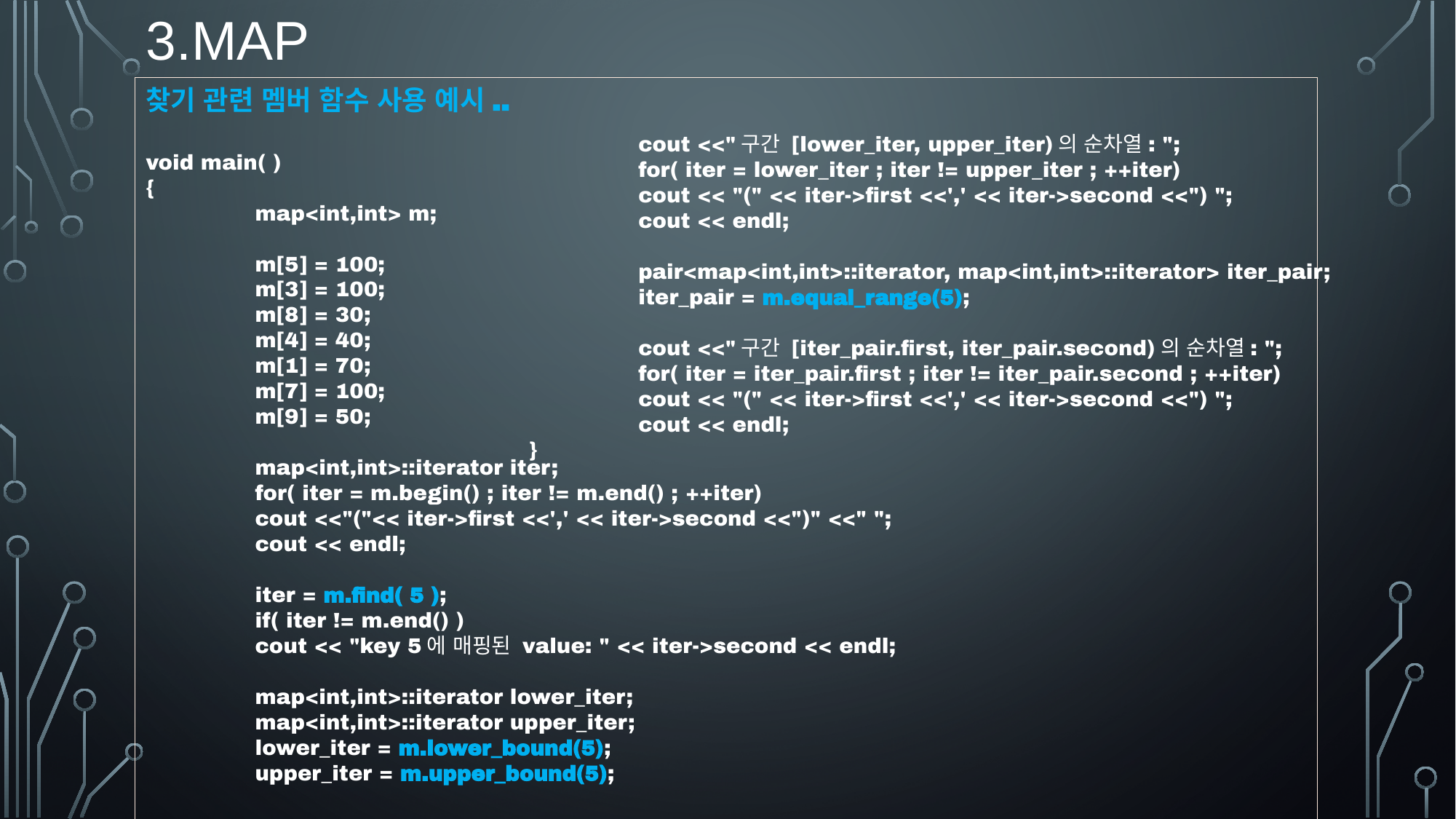

# 3.map
찾기 관련 멤버 함수 사용 예시..

void main( )
{
    	map<int,int> m;

    	m[5] = 100;
    	m[3] = 100;
    	m[8] = 30;
    	m[4] = 40;
    	m[1] = 70;
    	m[7] = 100;
    	m[9] = 50;

    	map<int,int>::iterator iter;
    	for( iter = m.begin() ; iter != m.end() ; ++iter)
        	cout <<"("<< iter->first <<',' << iter->second <<")" <<" ";
    	cout << endl;

    	iter = m.find( 5 );
    	if( iter != m.end() )
        	cout << "key 5에 매핑된 value: " << iter->second << endl;

    	map<int,int>::iterator lower_iter;
    	map<int,int>::iterator upper_iter;
    	lower_iter = m.lower_bound(5);
    	upper_iter = m.upper_bound(5);

	cout <<"구간 [lower_iter, upper_iter)의 순차열: ";
    	for( iter = lower_iter ; iter != upper_iter ; ++iter)
        	cout << "(" << iter->first <<',' << iter->second <<") ";
    	cout << endl;

    	pair<map<int,int>::iterator, map<int,int>::iterator> iter_pair;
    	iter_pair = m.equal_range(5);

    	cout <<"구간 [iter_pair.first, iter_pair.second)의 순차열: ";
    	for( iter = iter_pair.first ; iter != iter_pair.second ; ++iter)
        	cout << "(" << iter->first <<',' << iter->second <<") ";
    	cout << endl;
}